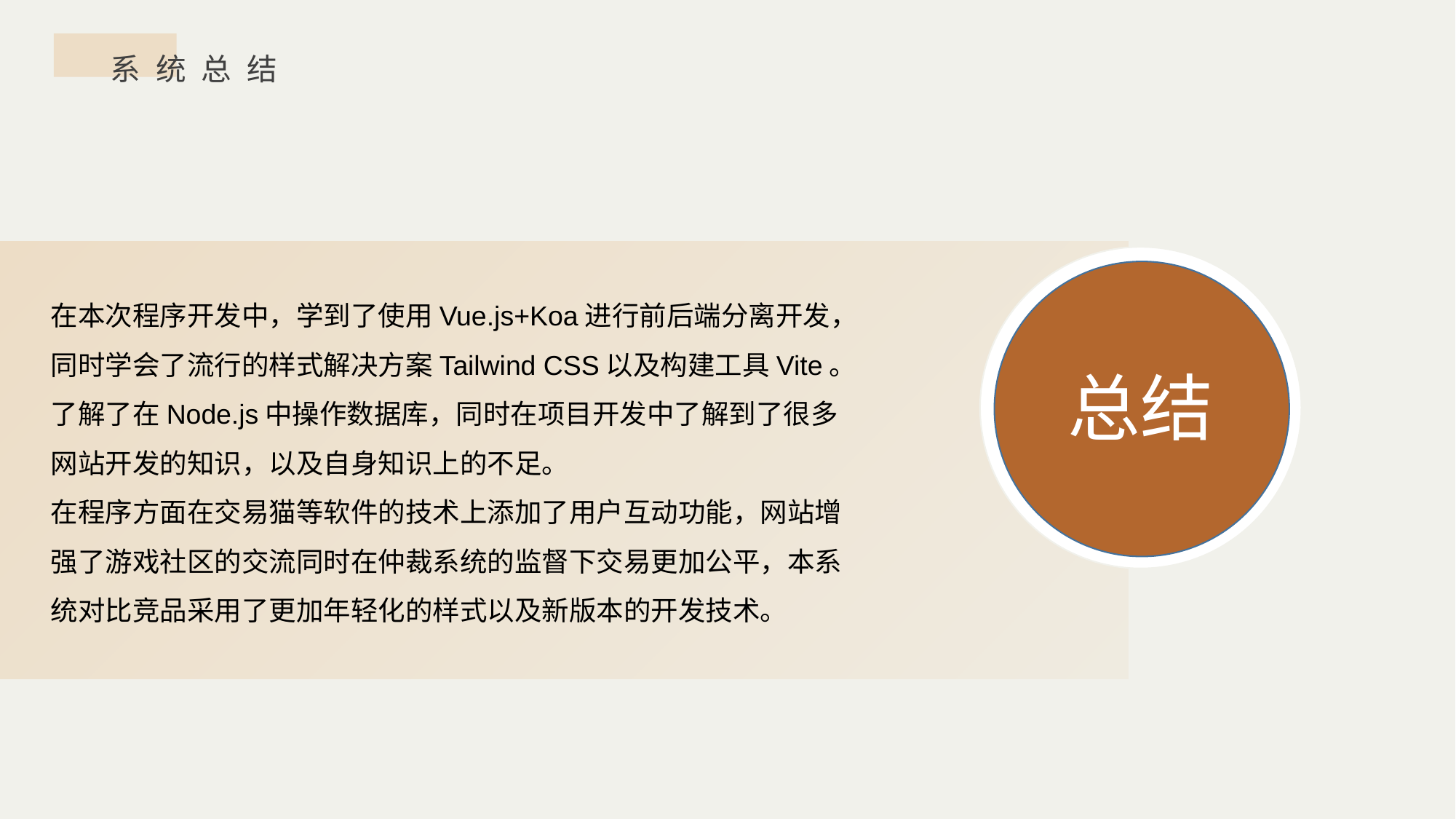

系统总结

在本次程序开发中，学到了使用Vue.js+Koa进行前后端分离开发，同时学会了流行的样式解决方案Tailwind CSS以及构建工具Vite。了解了在Node.js中操作数据库，同时在项目开发中了解到了很多网站开发的知识，以及自身知识上的不足。
在程序方面在交易猫等软件的技术上添加了用户互动功能，网站增强了游戏社区的交流同时在仲裁系统的监督下交易更加公平，本系统对比竞品采用了更加年轻化的样式以及新版本的开发技术。
总结